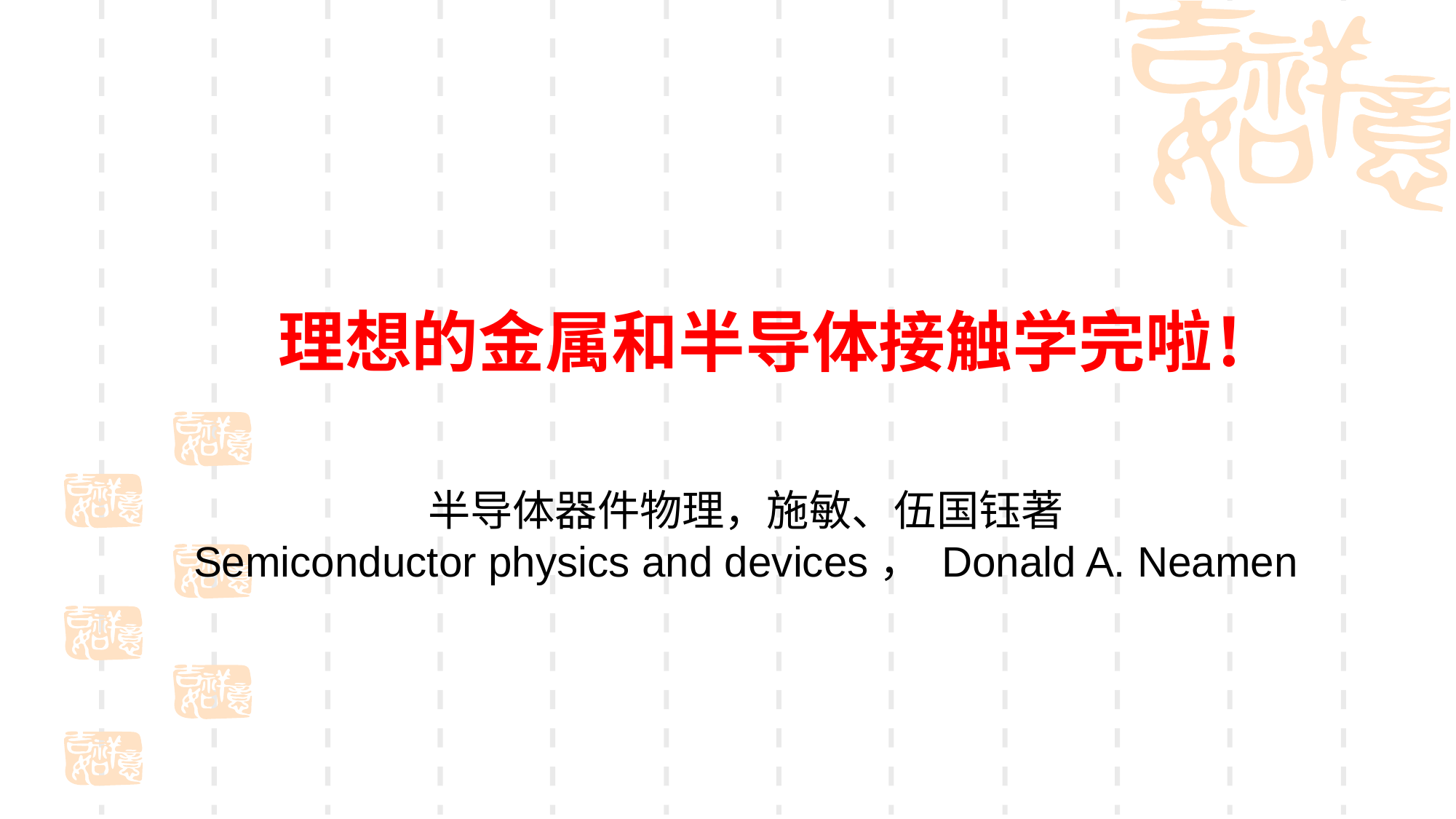

理想的金属和半导体接触学完啦！
半导体器件物理，施敏、伍国钰著
Semiconductor physics and devices， Donald A. Neamen